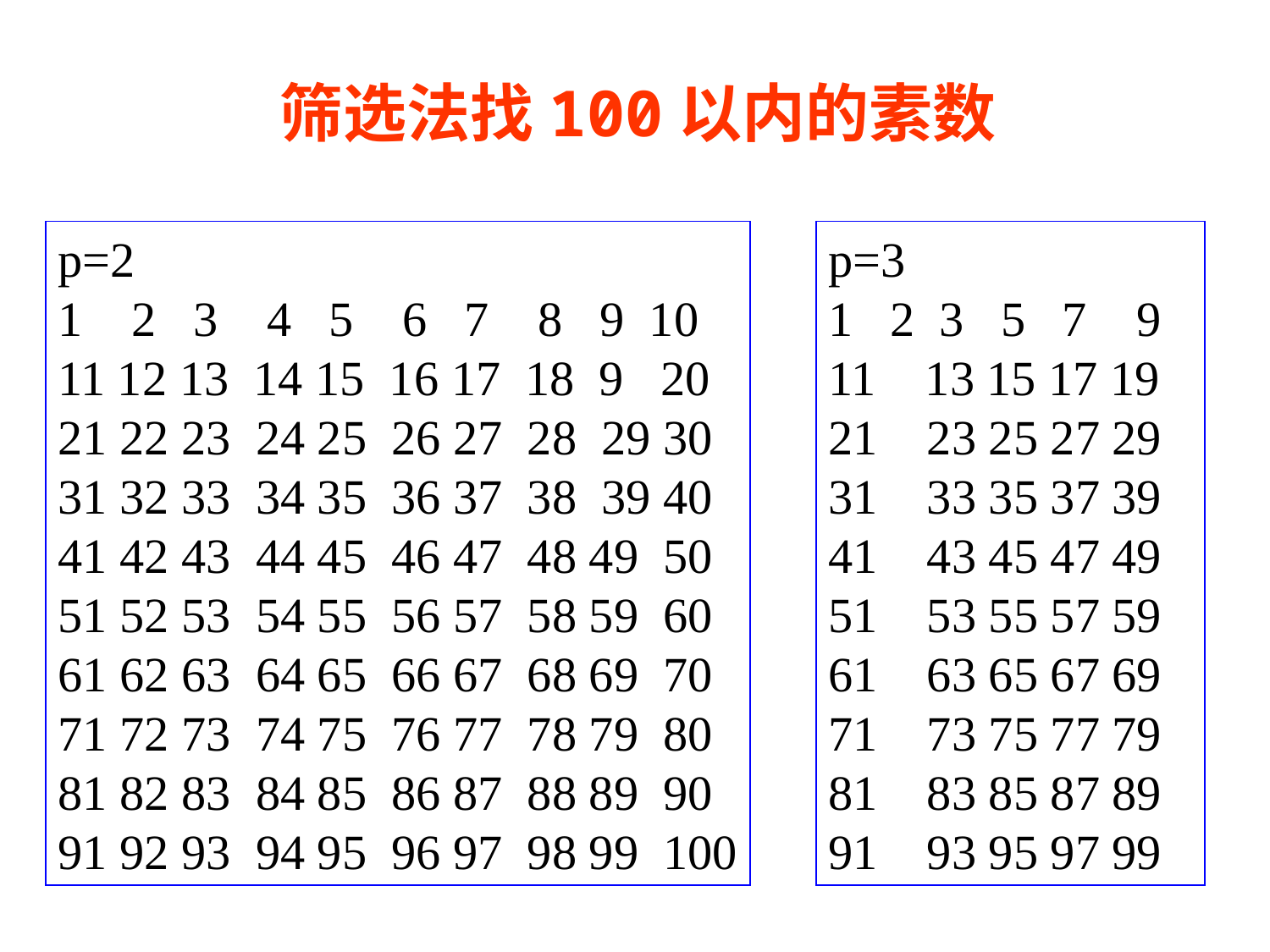

筛选法找100以内的素数
p=2
1    2   3    4   5    6   7    8   9  10
11 12 13  14 15  16 17  18  9   20
21 22 23  24 25  26 27  28  29 30
31 32 33  34 35  36 37  38  39 40
41 42 43  44 45  46 47  48 49  50
51 52 53  54 55  56 57  58 59  60
61 62 63  64 65  66 67  68 69  70
71 72 73  74 75  76 77  78 79  80
81 82 83  84 85  86 87  88 89  90
91 92 93  94 95  96 97  98 99  100
p=3
1   2  3   5   7    9
11    13 15 17 19
21    23 25 27 29
31    33 35 37 39
41    43 45 47 49
51    53 55 57 59
61    63 65 67 69
71    73 75 77 79
81    83 85 87 89
91    93 95 97 99